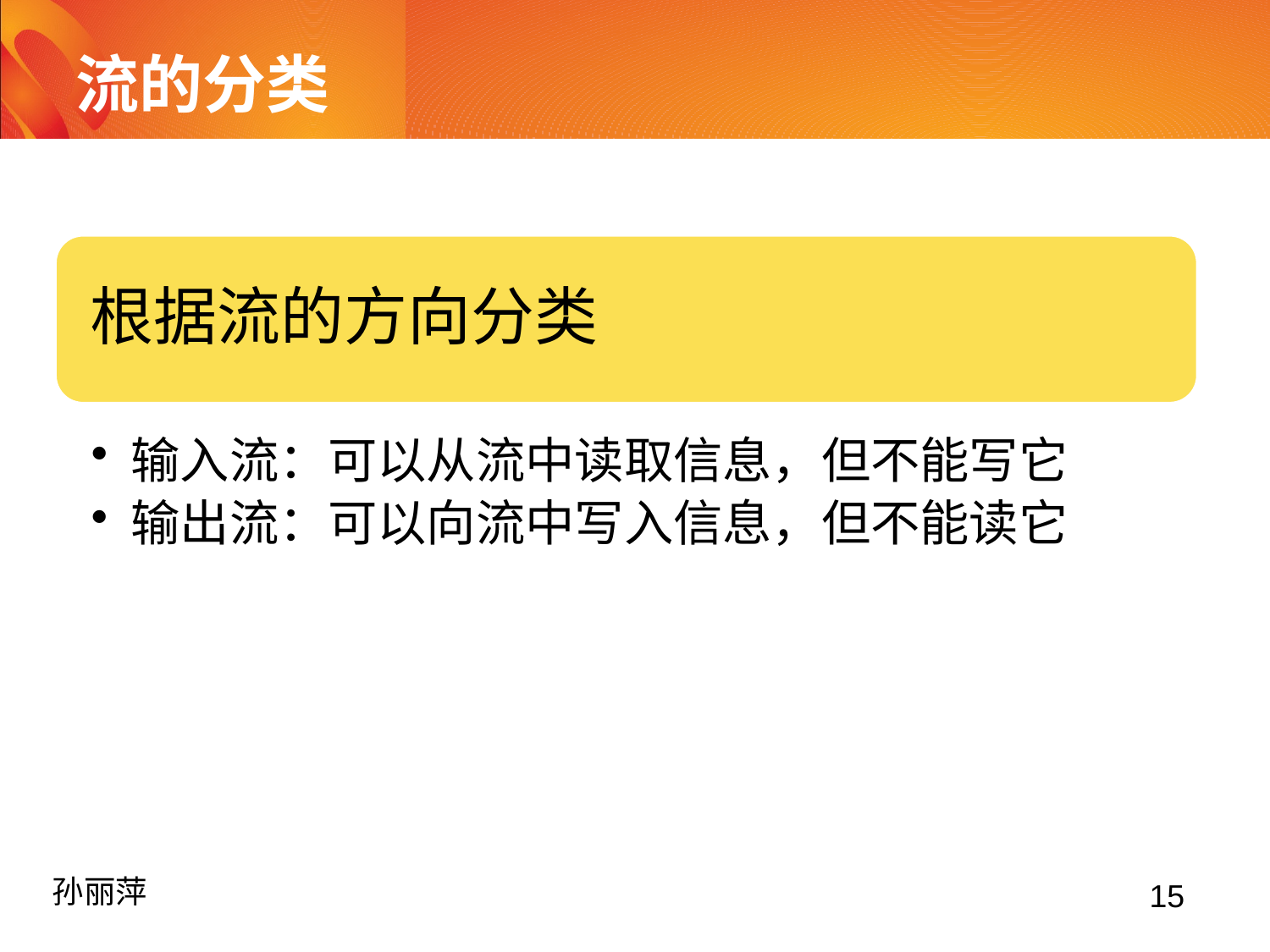

# 流的分类
根据流的方向分类
输入流：可以从流中读取信息，但不能写它
输出流：可以向流中写入信息，但不能读它